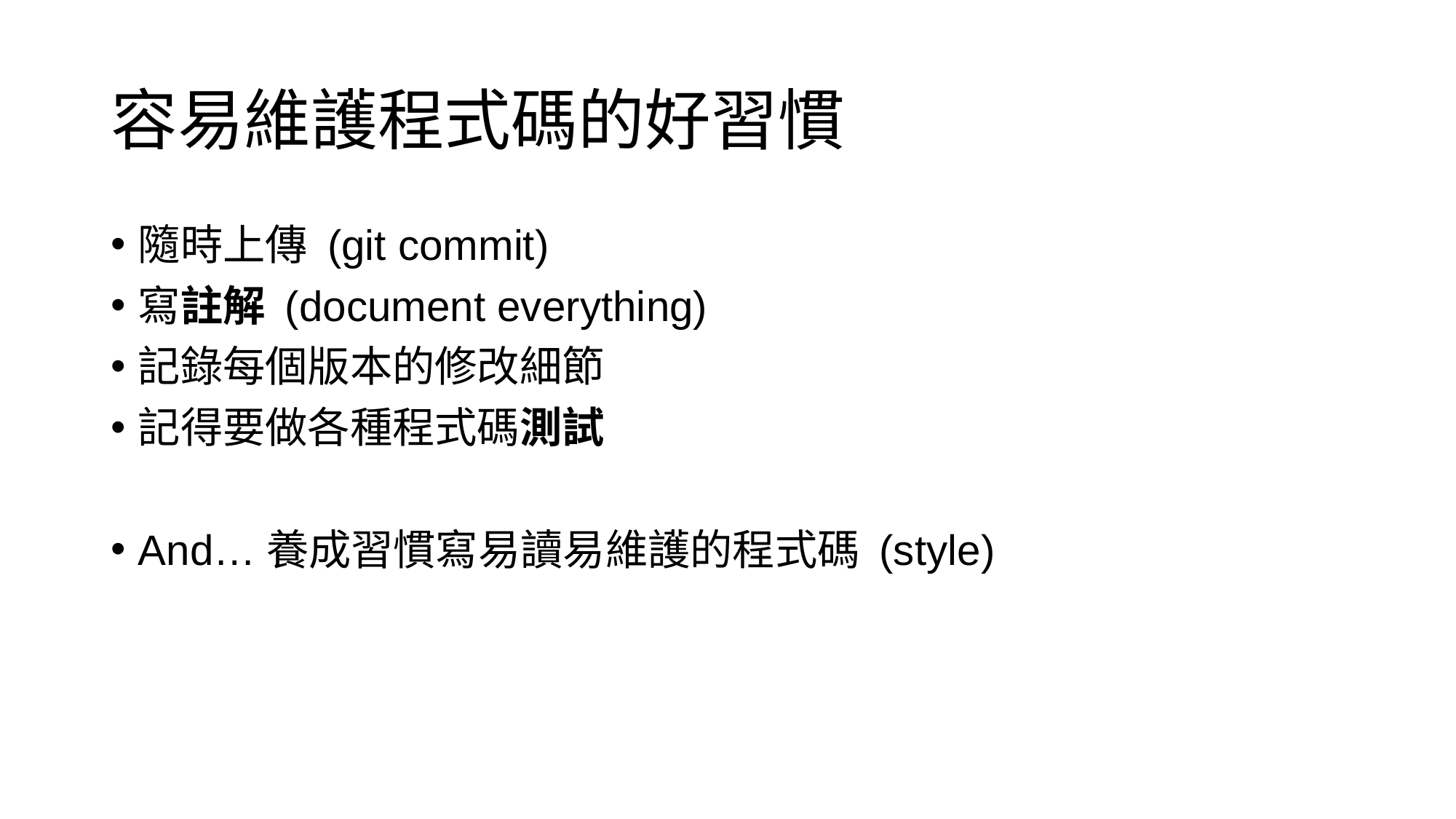

# 容易維護程式碼的好習慣
隨時上傳 (git commit)
寫註解 (document everything)
記錄每個版本的修改細節
記得要做各種程式碼測試

And…養成習慣寫易讀易維護的程式碼 (style)